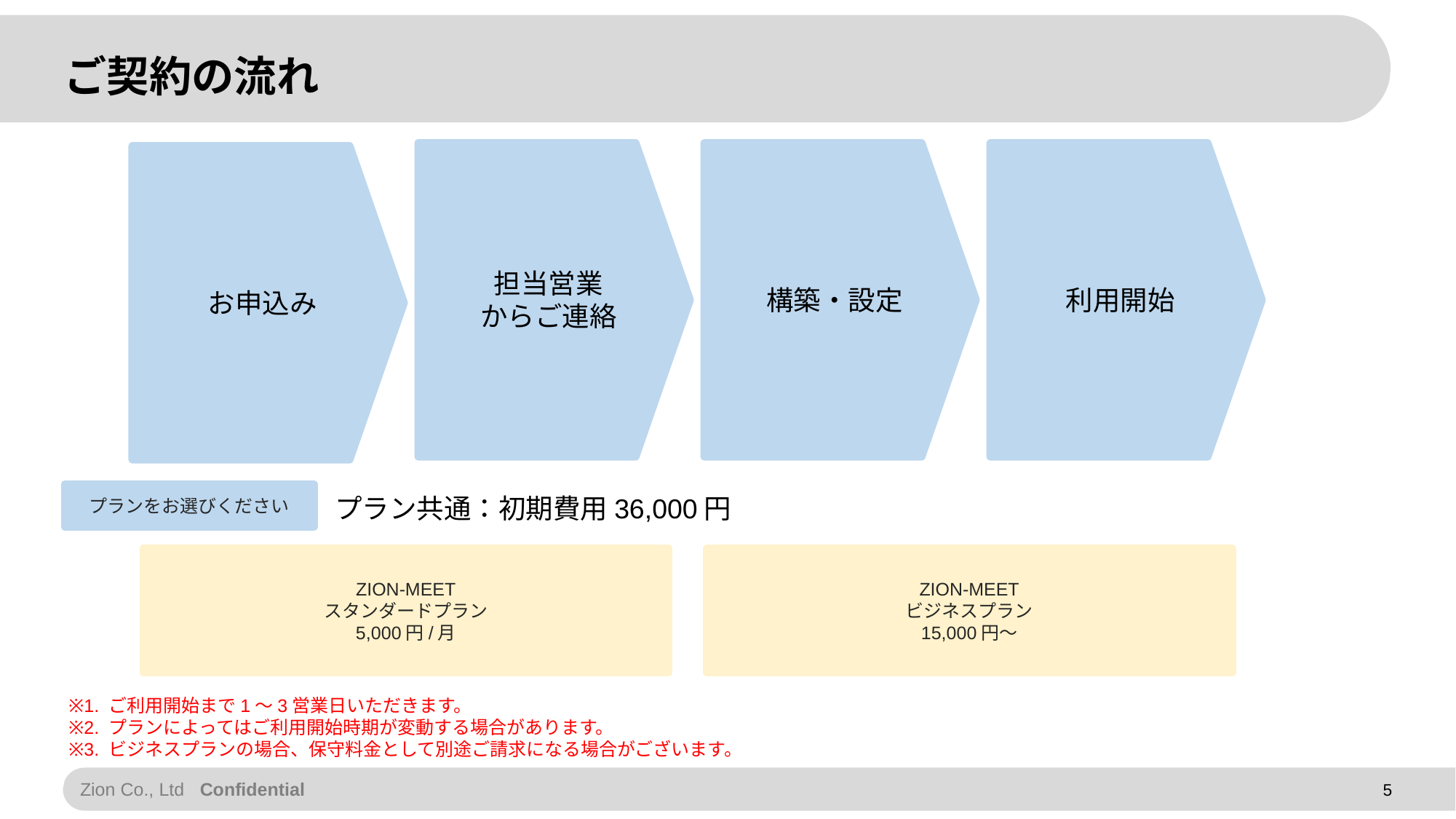

# ご契約の流れ

担当営業
からご連絡
利用開始
構築・設定
お申込み
プランをお選びください
プラン共通：初期費用36,000円
ZION-MEET
スタンダードプラン
5,000円/月
ZION-MEET
ビジネスプラン
15,000円～
※1. ご利用開始まで1～3営業日いただきます。
※2. プランによってはご利用開始時期が変動する場合があります。
※3. ビジネスプランの場合、保守料金として別途ご請求になる場合がございます。